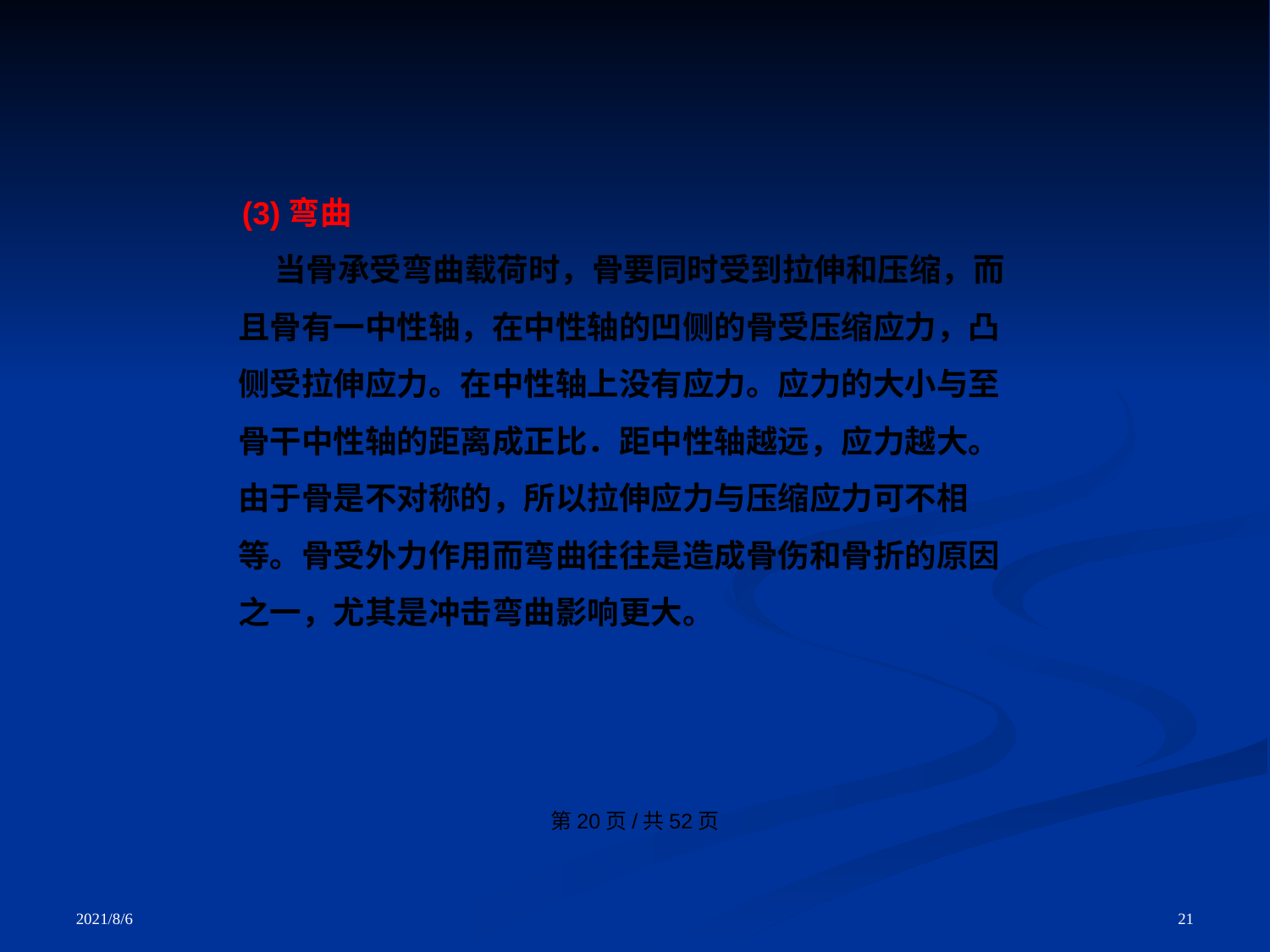

第20页/共52页
 (3)弯曲
    当骨承受弯曲载荷时，骨要同时受到拉伸和压缩，而且骨有一中性轴，在中性轴的凹侧的骨受压缩应力，凸侧受拉伸应力。在中性轴上没有应力。应力的大小与至骨干中性轴的距离成正比．距中性轴越远，应力越大。由于骨是不对称的，所以拉伸应力与压缩应力可不相等。骨受外力作用而弯曲往往是造成骨伤和骨折的原因之一，尤其是冲击弯曲影响更大。
21
2021/8/6